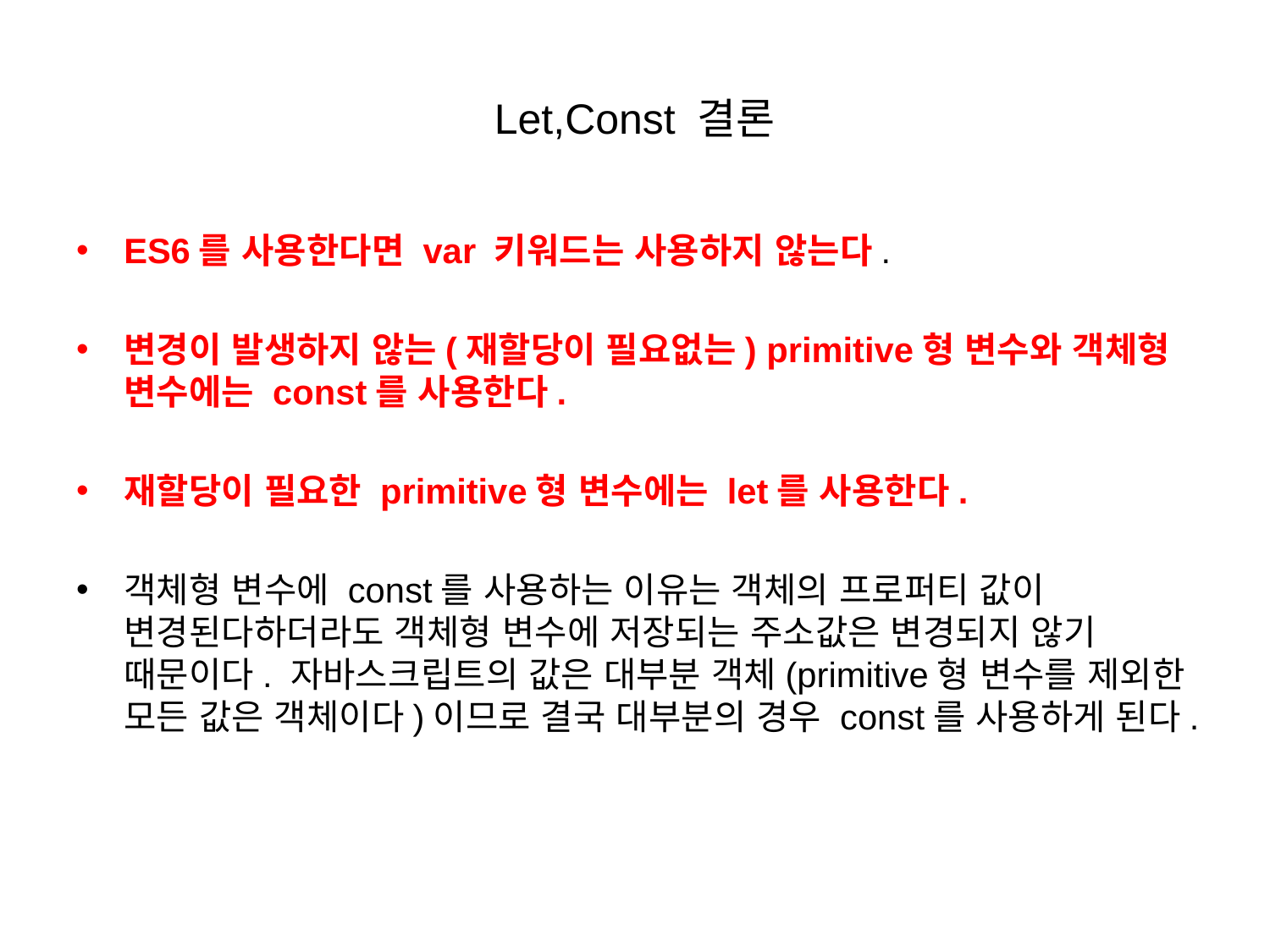

# Let,Const 결론
ES6를 사용한다면 var 키워드는 사용하지 않는다.

변경이 발생하지 않는(재할당이 필요없는) primitive형 변수와 객체형 변수에는 const를 사용한다.

재할당이 필요한 primitive형 변수에는 let를 사용한다.

객체형 변수에 const를 사용하는 이유는 객체의 프로퍼티 값이 변경된다하더라도 객체형 변수에 저장되는 주소값은 변경되지 않기 때문이다. 자바스크립트의 값은 대부분 객체(primitive형 변수를 제외한 모든 값은 객체이다)이므로 결국 대부분의 경우 const를 사용하게 된다.